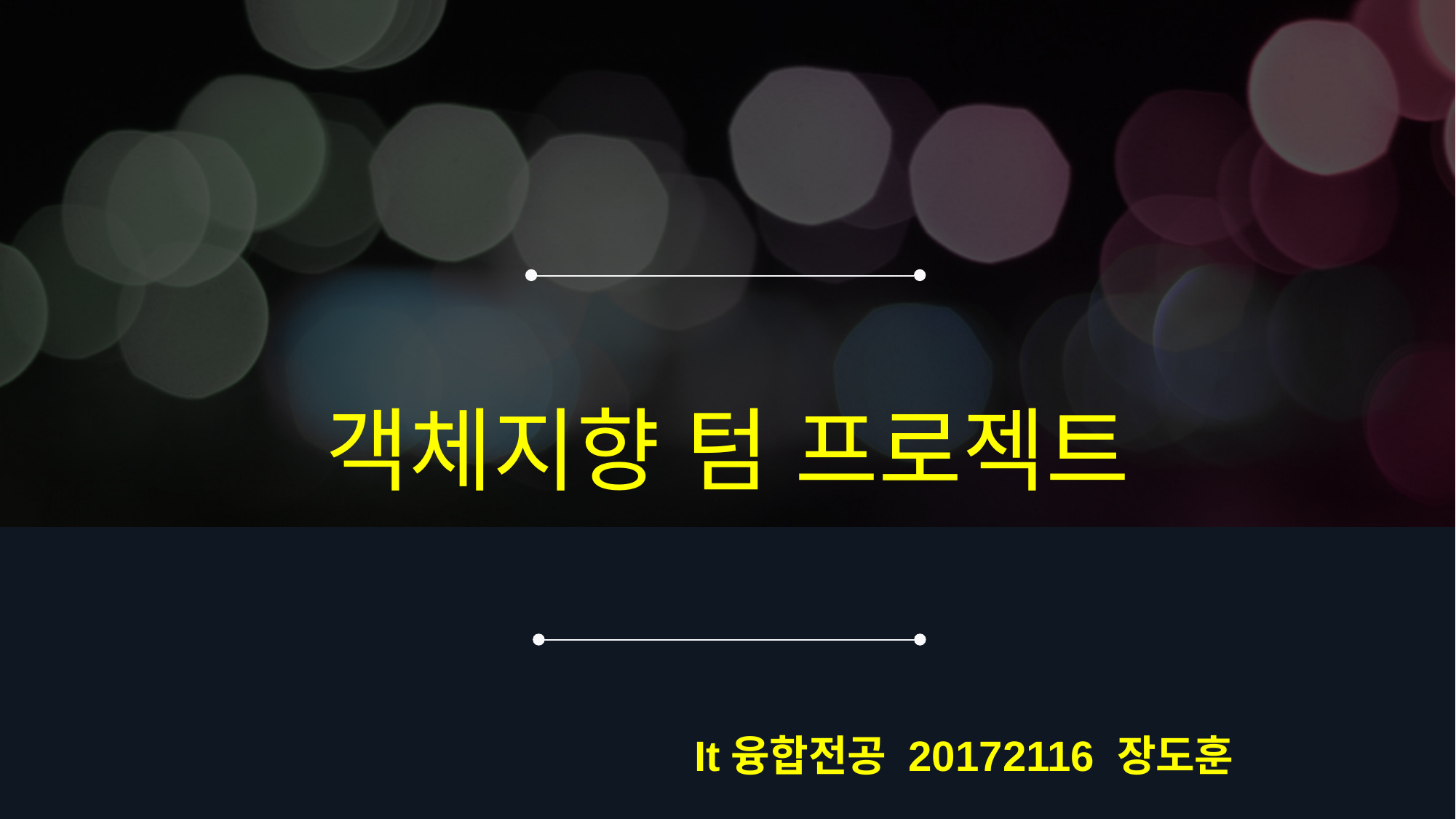

# 객체지향 텀 프로젝트
	It융합전공 20172116 장도훈